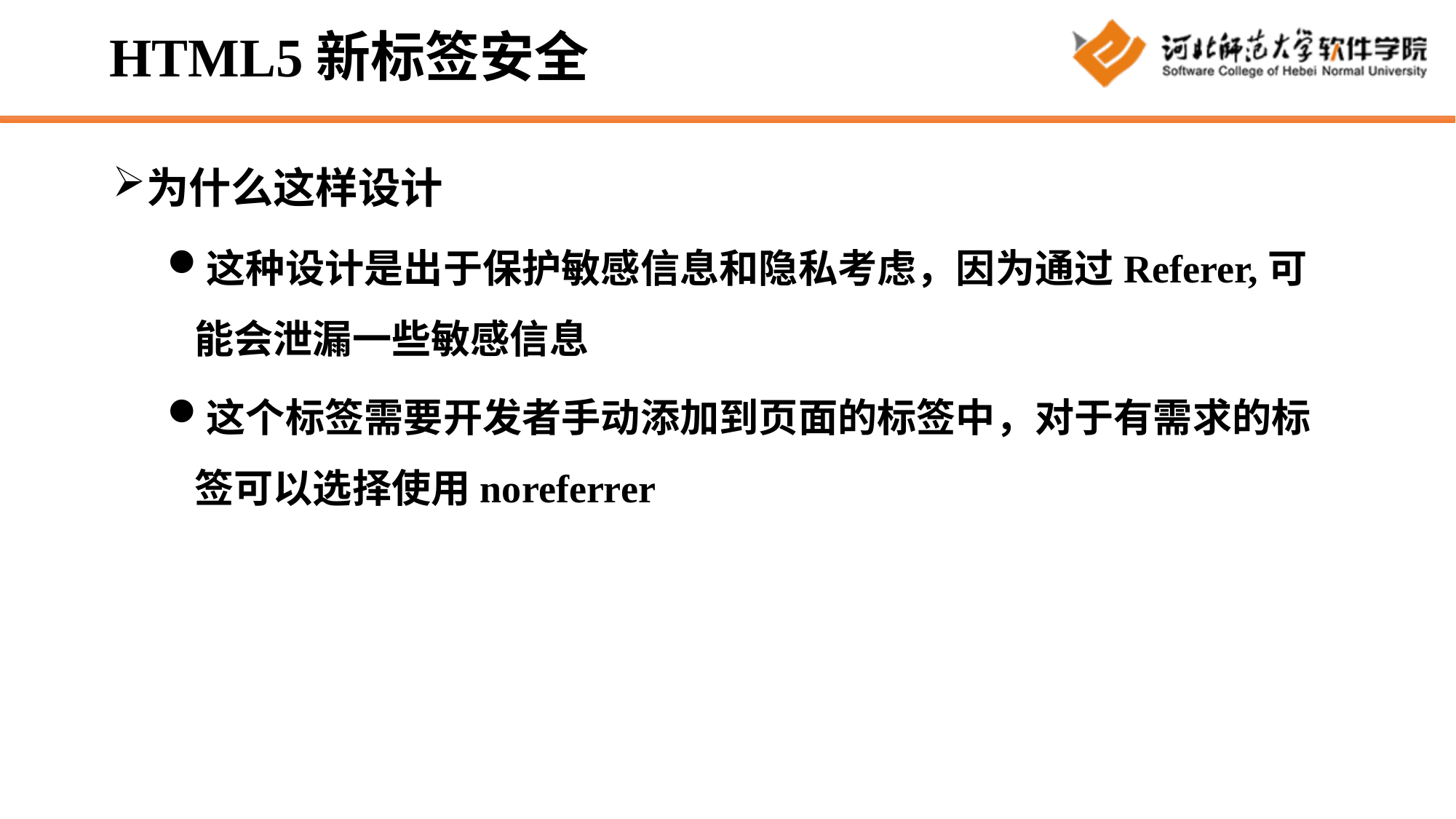

# HTML5新标签安全
为什么这样设计
这种设计是出于保护敏感信息和隐私考虑，因为通过Referer,可能会泄漏一些敏感信息
这个标签需要开发者手动添加到页面的标签中，对于有需求的标签可以选择使用noreferrer